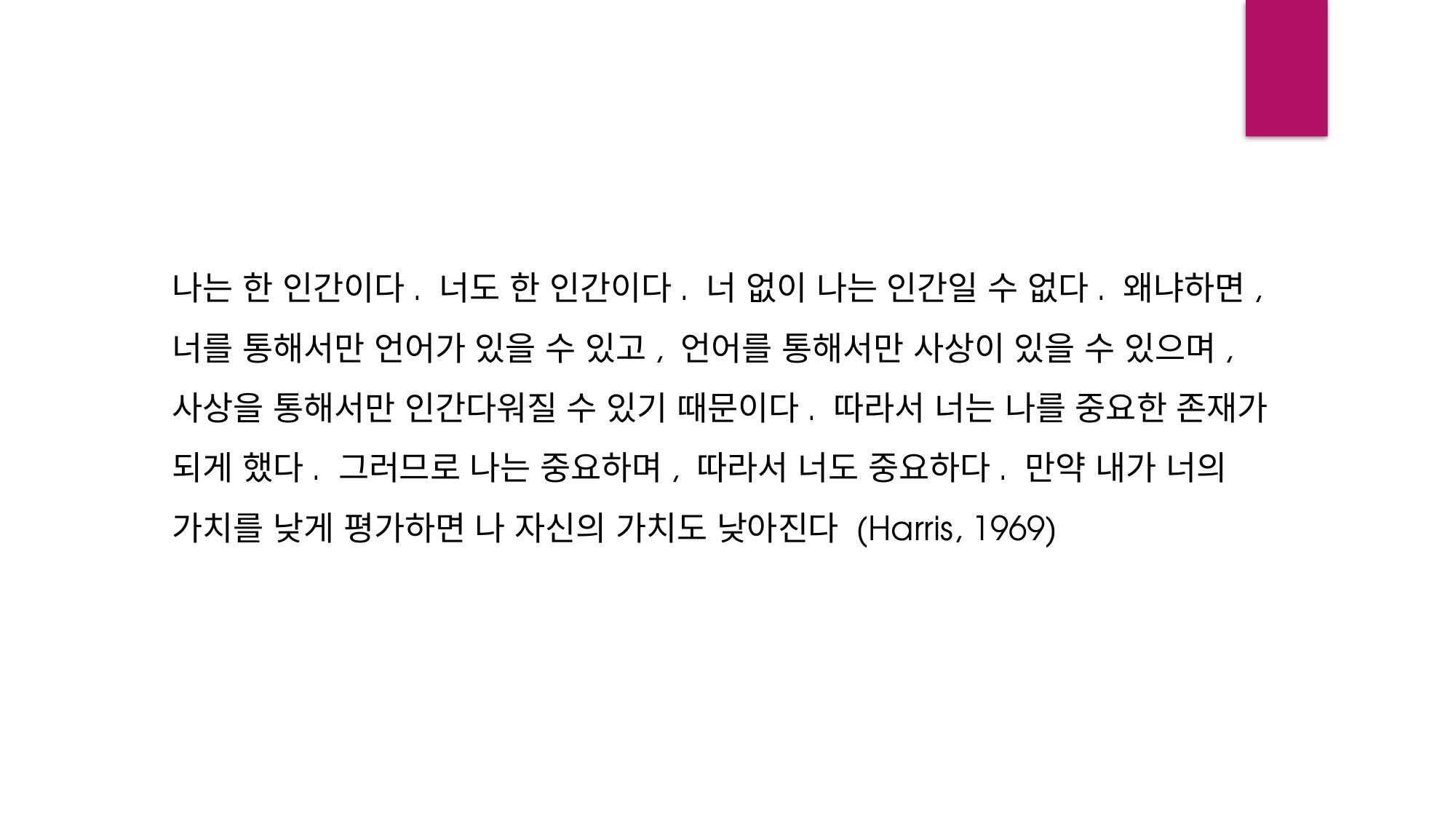

나는 한 인간이다. 너도 한 인간이다. 너 없이 나는 인간일 수 없다. 왜냐하면, 너를 통해서만 언어가 있을 수 있고, 언어를 통해서만 사상이 있을 수 있으며, 사상을 통해서만 인간다워질 수 있기 때문이다. 따라서 너는 나를 중요한 존재가 되게 했다. 그러므로 나는 중요하며, 따라서 너도 중요하다. 만약 내가 너의 가치를 낮게 평가하면 나 자신의 가치도 낮아진다 (Harris, 1969)